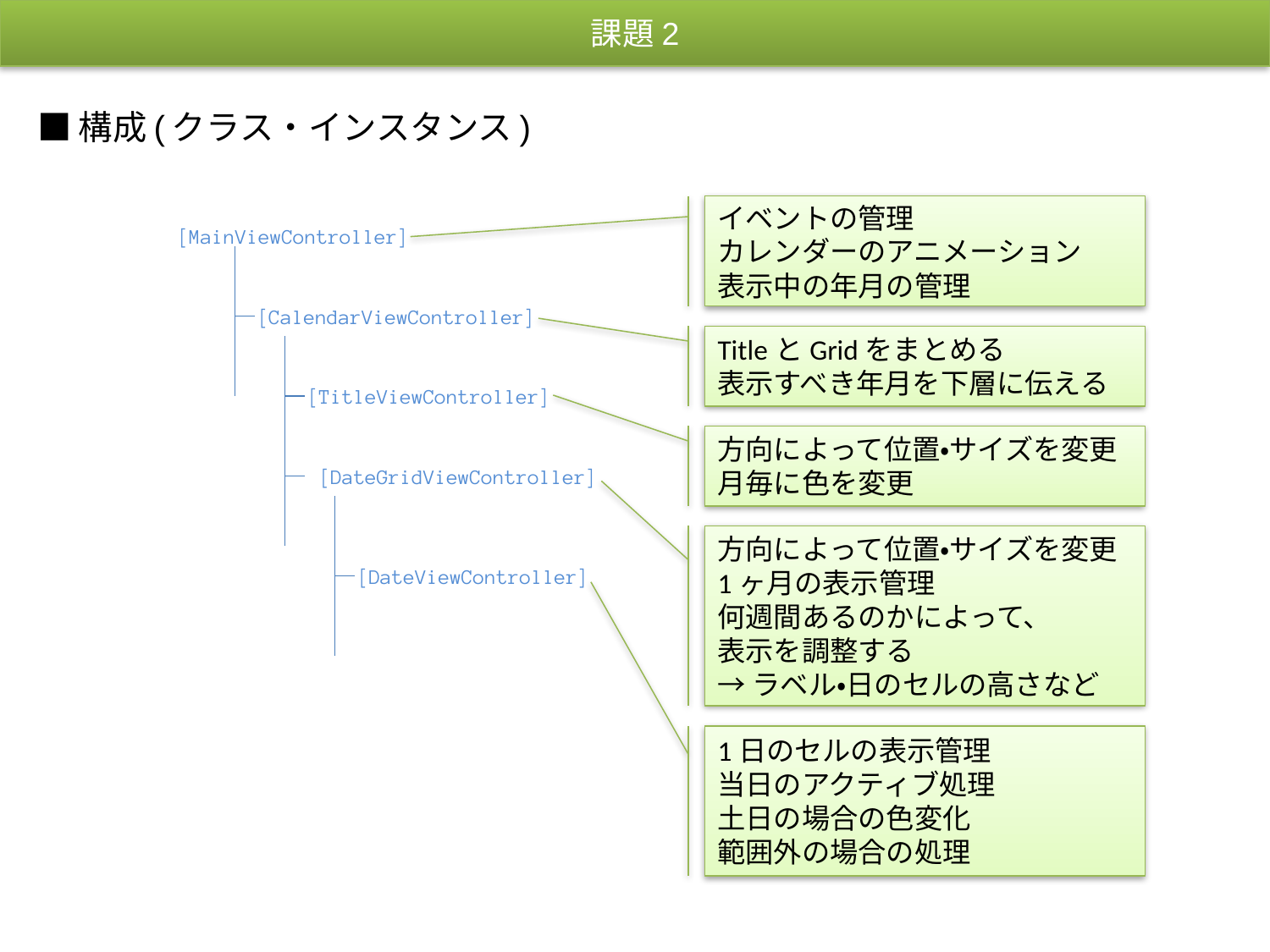

# ■構成(クラス・インスタンス)
イベントの管理
カレンダーのアニメーション
表示中の年月の管理
[MainViewController]
[CalendarViewController]
TitleとGridをまとめる
表示すべき年月を下層に伝える
[TitleViewController]
方向によって位置・サイズを変更
月毎に色を変更
 [DateGridViewController]
方向によって位置・サイズを変更
1ヶ月の表示管理
何週間あるのかによって、
表示を調整する
→ラベル・日のセルの高さなど
[DateViewController]
1日のセルの表示管理
当日のアクティブ処理
土日の場合の色変化
範囲外の場合の処理